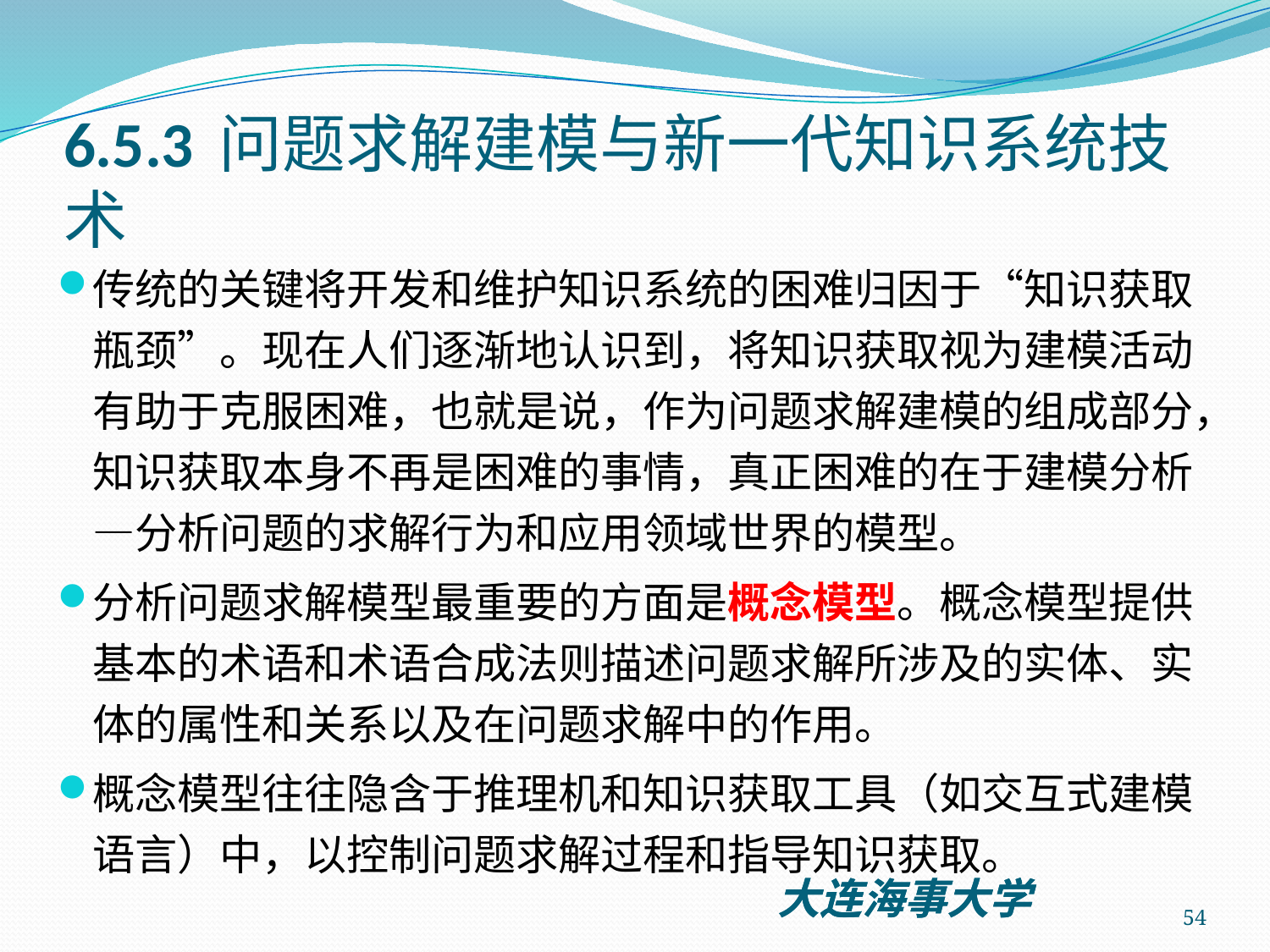

# 6.5.3 问题求解建模与新一代知识系统技术
传统的关键将开发和维护知识系统的困难归因于“知识获取瓶颈”。现在人们逐渐地认识到，将知识获取视为建模活动有助于克服困难，也就是说，作为问题求解建模的组成部分，知识获取本身不再是困难的事情，真正困难的在于建模分析—分析问题的求解行为和应用领域世界的模型。
分析问题求解模型最重要的方面是概念模型。概念模型提供基本的术语和术语合成法则描述问题求解所涉及的实体、实体的属性和关系以及在问题求解中的作用。
概念模型往往隐含于推理机和知识获取工具（如交互式建模语言）中，以控制问题求解过程和指导知识获取。

54